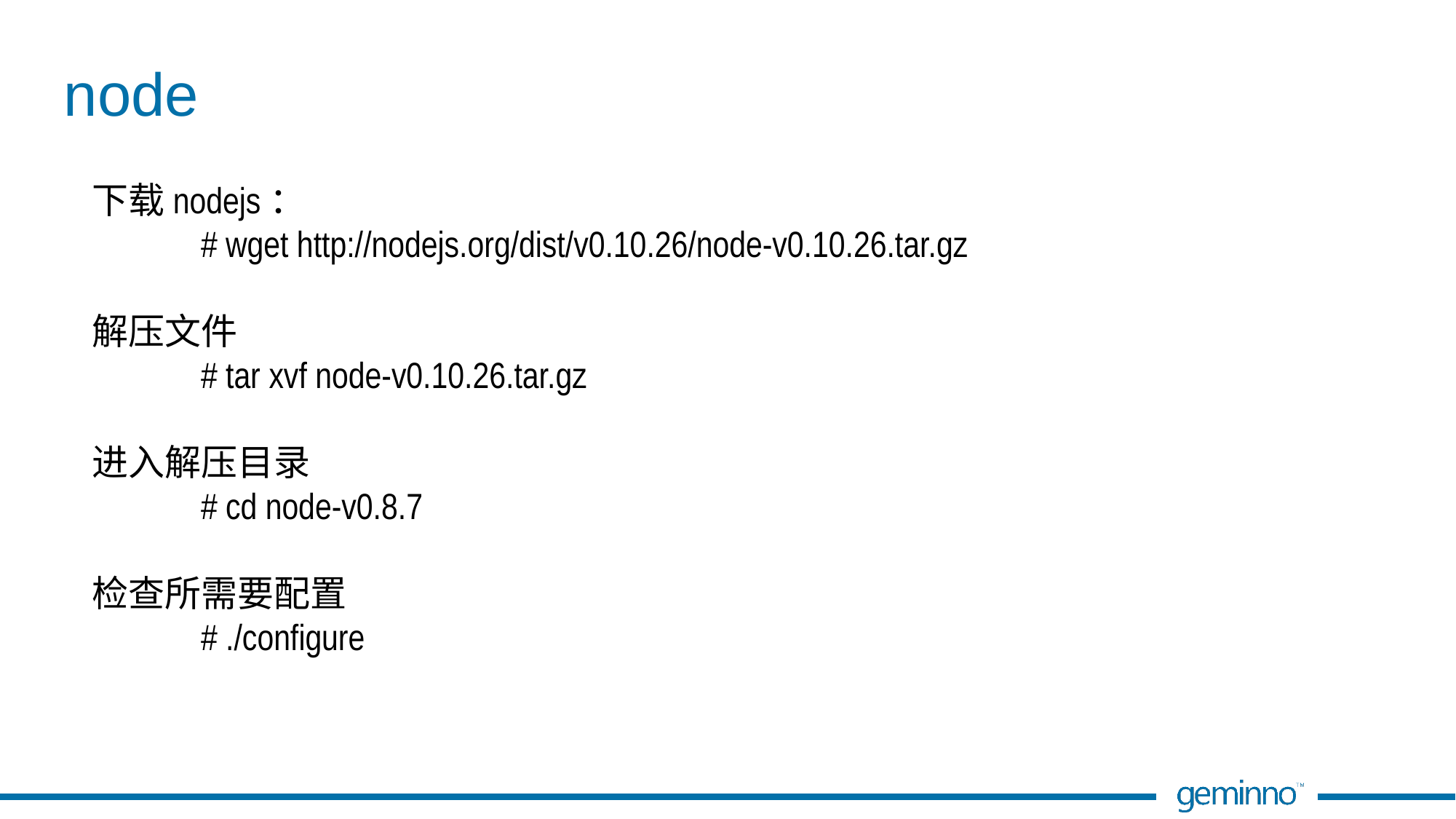

# node

下载nodejs：
	# wget http://nodejs.org/dist/v0.10.26/node-v0.10.26.tar.gz

解压文件
	# tar xvf node-v0.10.26.tar.gz

进入解压目录
	# cd node-v0.8.7

检查所需要配置
	# ./configure